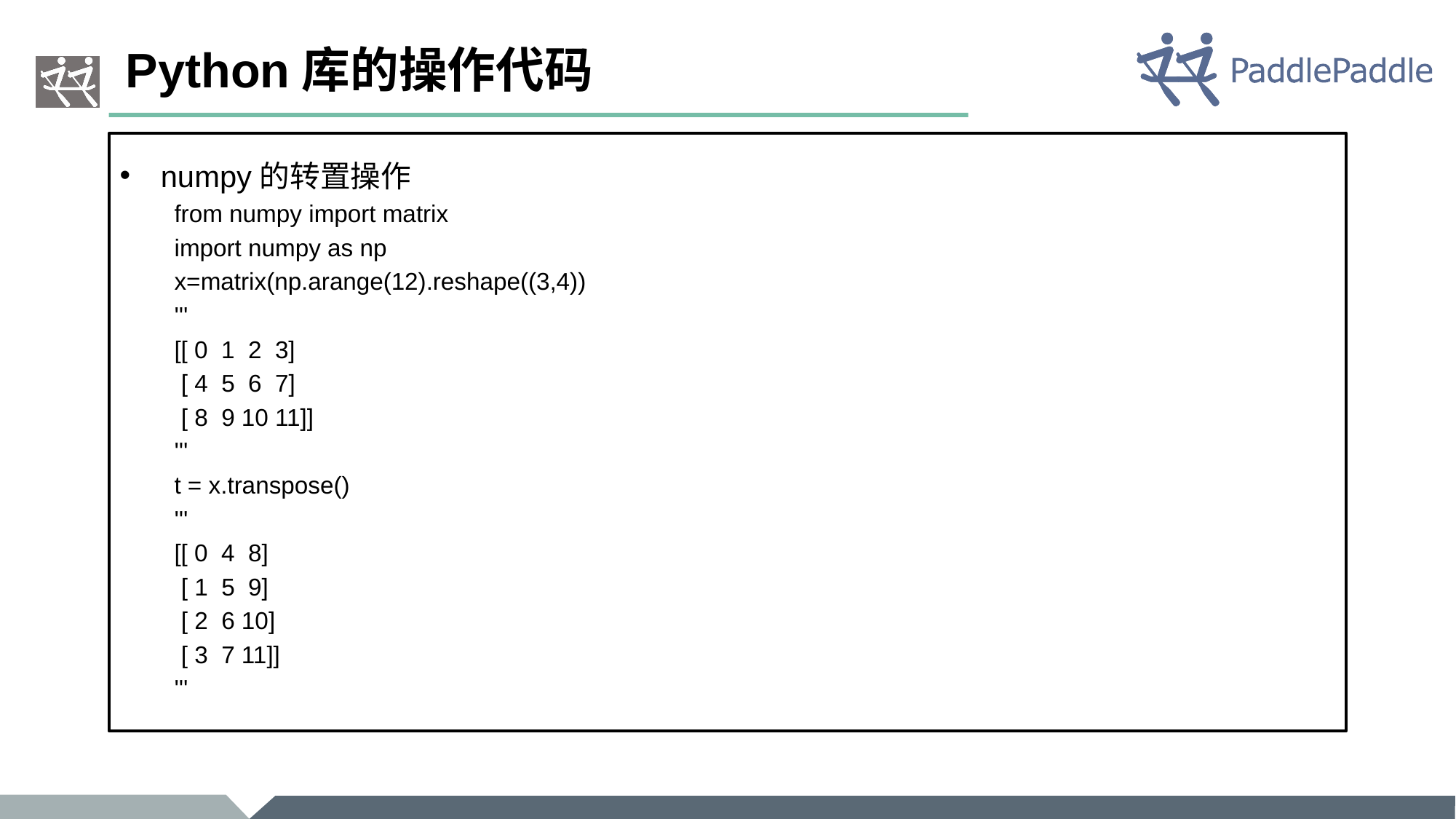

# Python库的操作代码
numpy的转置操作
from numpy import matrix
import numpy as np
x=matrix(np.arange(12).reshape((3,4))
'''
[[ 0  1  2  3]
 [ 4  5  6  7]
 [ 8  9 10 11]]
'''
t = x.transpose()
'''
[[ 0  4  8]
 [ 1  5  9]
 [ 2  6 10]
 [ 3  7 11]]
'''